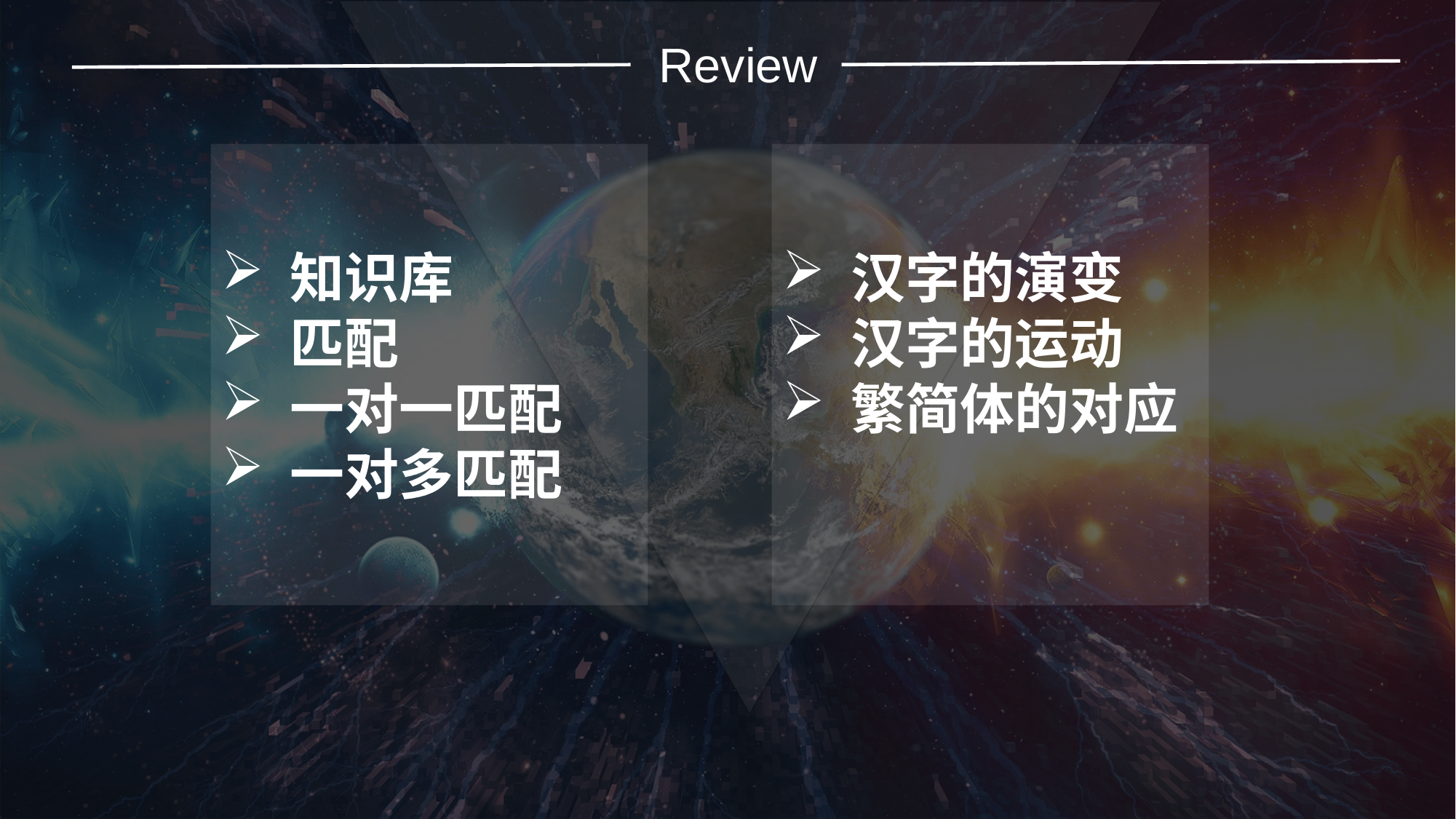

Review
知识库
匹配
一对一匹配
一对多匹配
汉字的演变
汉字的运动
繁简体的对应